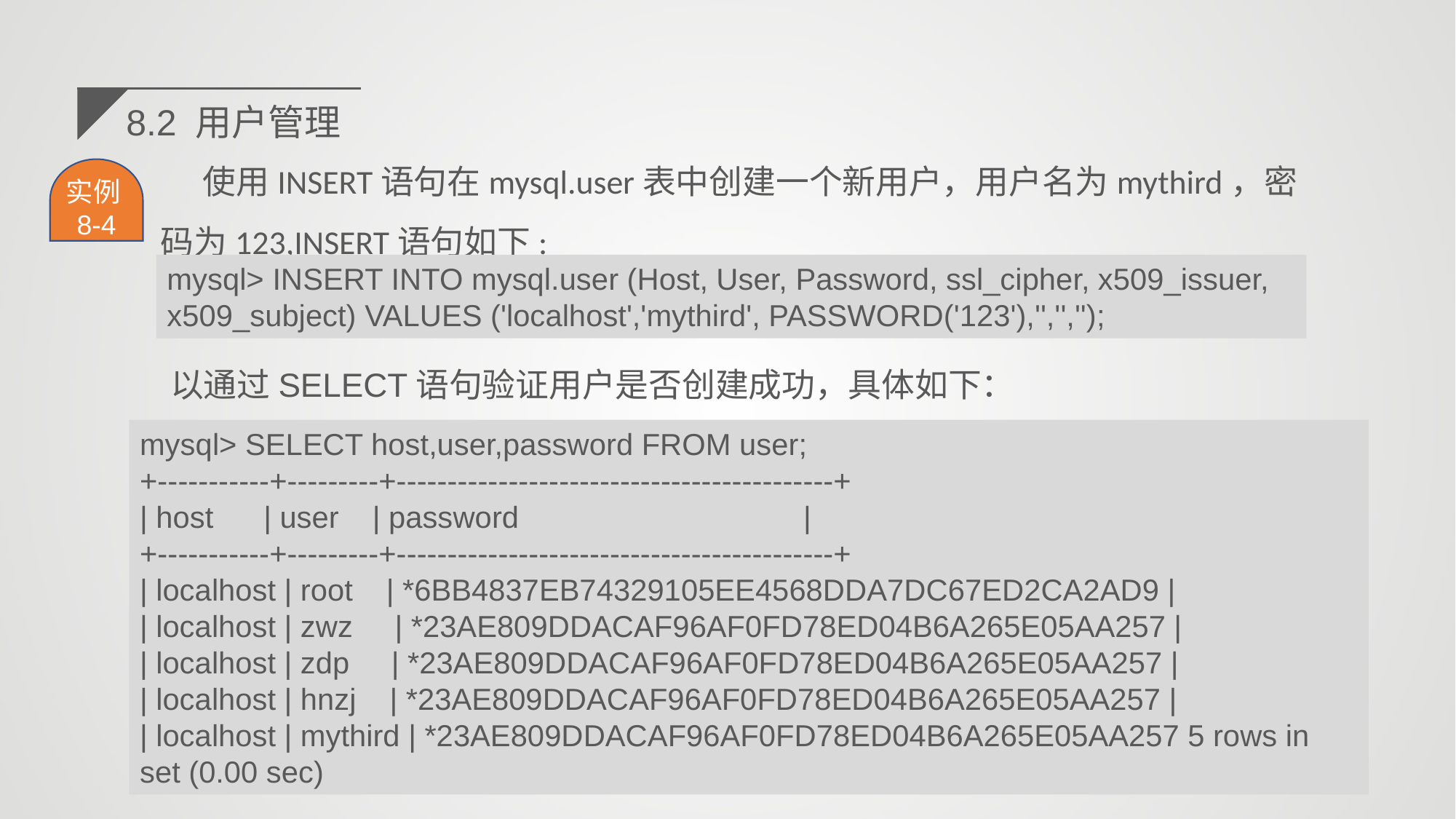

8.2 用户管理

使用INSERT语句在mysql.user表中创建一个新用户，用户名为mythird，密码为123,INSERT语句如下:

实例8-4
mysql> INSERT INTO mysql.user (Host, User, Password, ssl_cipher, x509_issuer, x509_subject) VALUES ('localhost','mythird', PASSWORD('123'),'','','');
以通过SELECT语句验证用户是否创建成功，具体如下：
mysql> SELECT host,user,password FROM user;
+-----------+---------+-------------------------------------------+
| host      | user    | password                                  |
+-----------+---------+-------------------------------------------+
| localhost | root    | *6BB4837EB74329105EE4568DDA7DC67ED2CA2AD9 |
| localhost | zwz     | *23AE809DDACAF96AF0FD78ED04B6A265E05AA257 |
| localhost | zdp     | *23AE809DDACAF96AF0FD78ED04B6A265E05AA257 |
| localhost | hnzj    | *23AE809DDACAF96AF0FD78ED04B6A265E05AA257 |
| localhost | mythird | *23AE809DDACAF96AF0FD78ED04B6A265E05AA257 5 rows in set (0.00 sec)